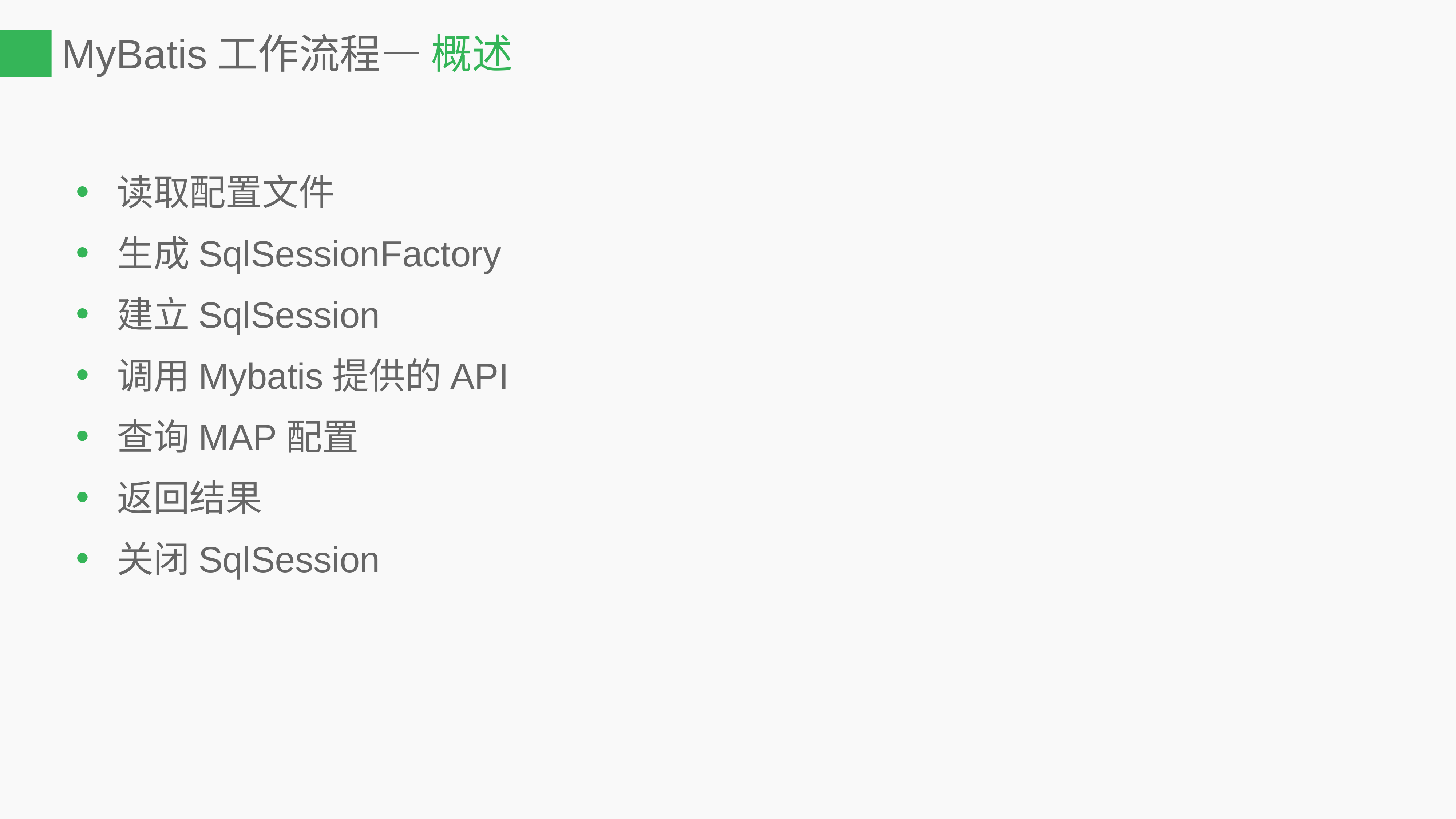

# MyBatis工作流程— 概述
读取配置文件
生成SqlSessionFactory
建立SqlSession
调用Mybatis提供的API
查询MAP配置
返回结果
关闭SqlSession